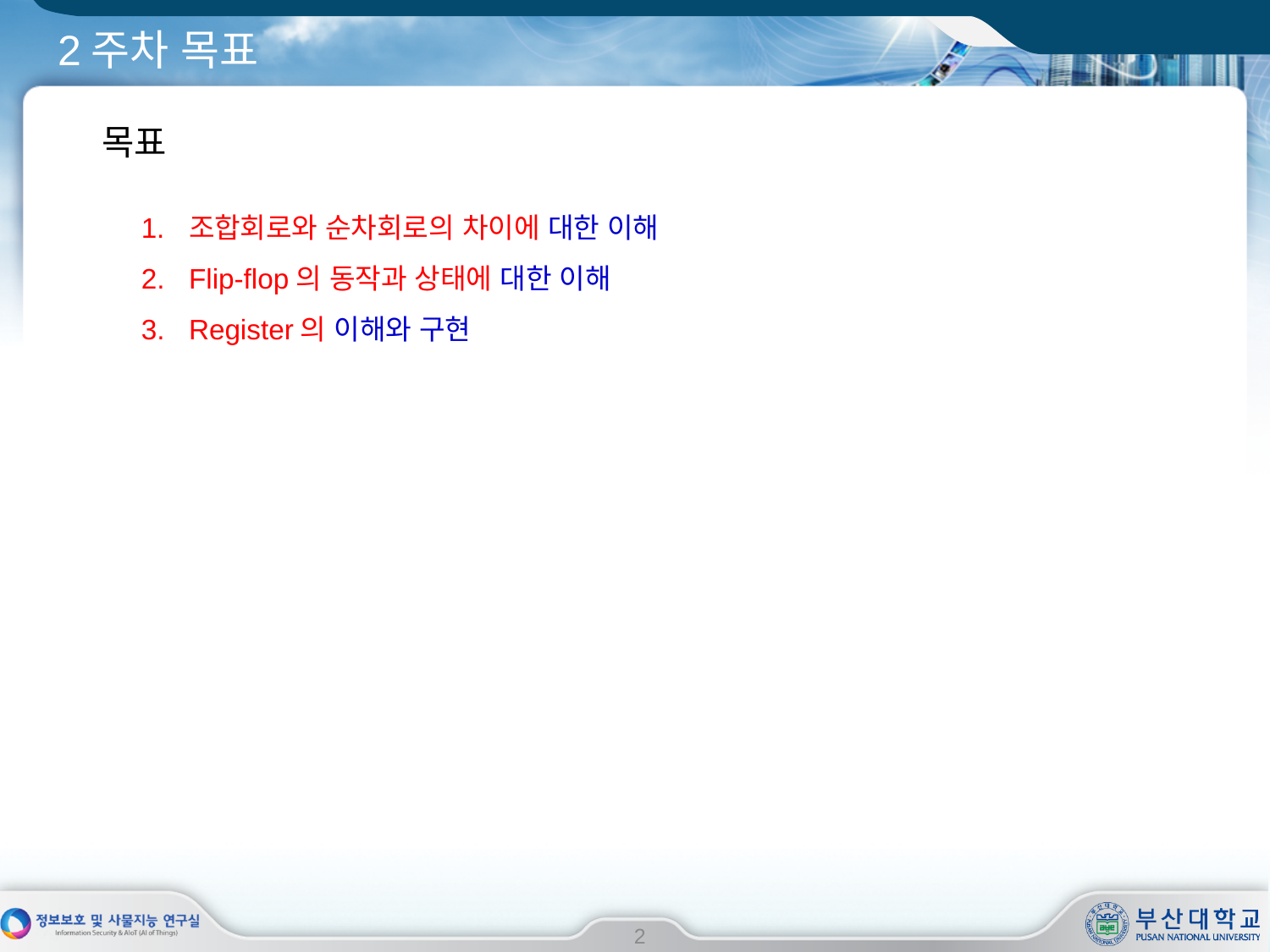

# 2주차 목표
목표
조합회로와 순차회로의 차이에 대한 이해
Flip-flop의 동작과 상태에 대한 이해
Register의 이해와 구현
2